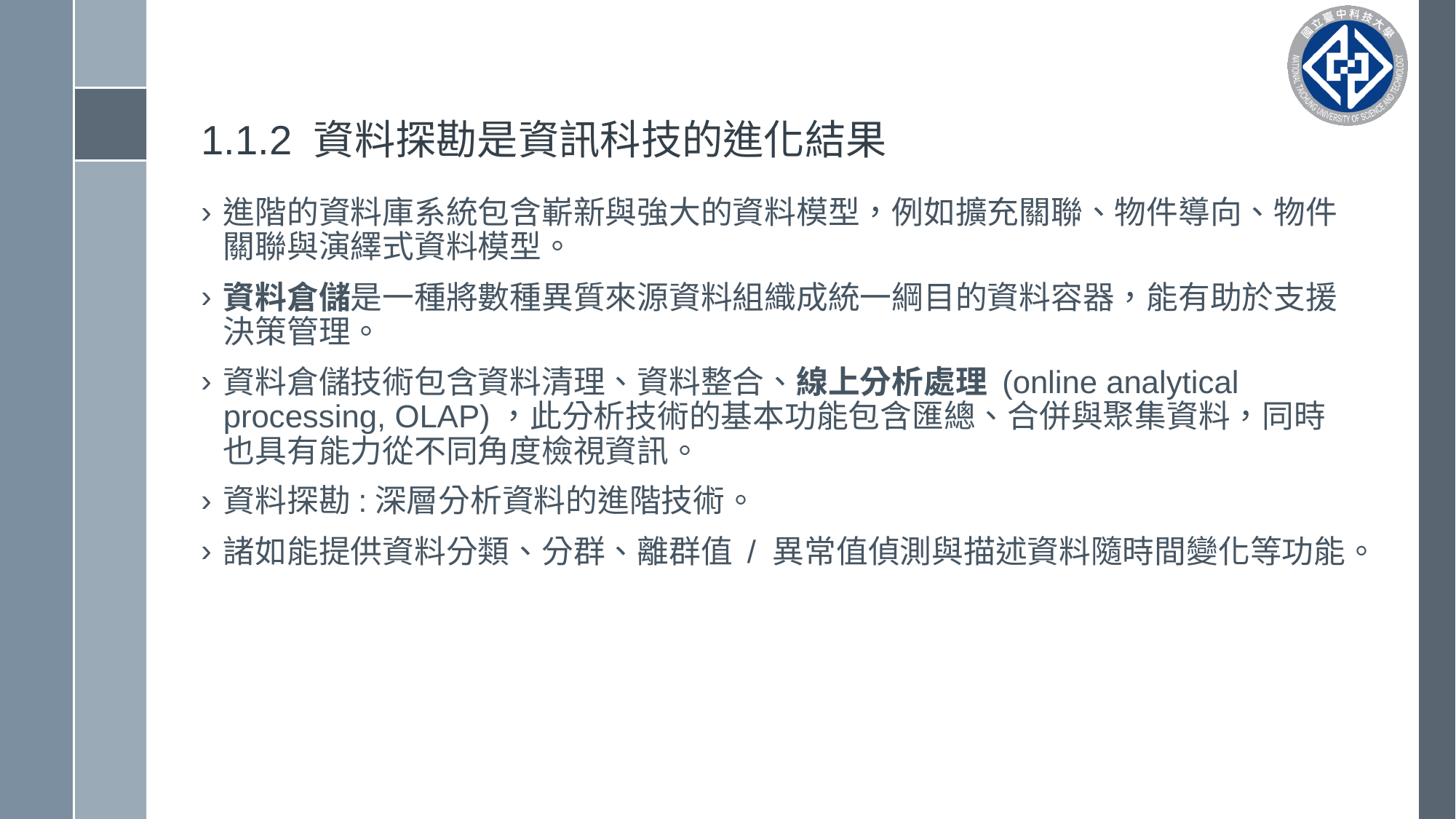

# 1.1.2 資料探勘是資訊科技的進化結果
進階的資料庫系統包含嶄新與強大的資料模型，例如擴充關聯、物件導向、物件關聯與演繹式資料模型。
資料倉儲是一種將數種異質來源資料組織成統一綱目的資料容器，能有助於支援決策管理。
資料倉儲技術包含資料清理、資料整合、線上分析處理 (online analytical processing, OLAP)，此分析技術的基本功能包含匯總、合併與聚集資料，同時也具有能力從不同角度檢視資訊。
資料探勘:深層分析資料的進階技術。
諸如能提供資料分類、分群、離群值 / 異常值偵測與描述資料隨時間變化等功能。